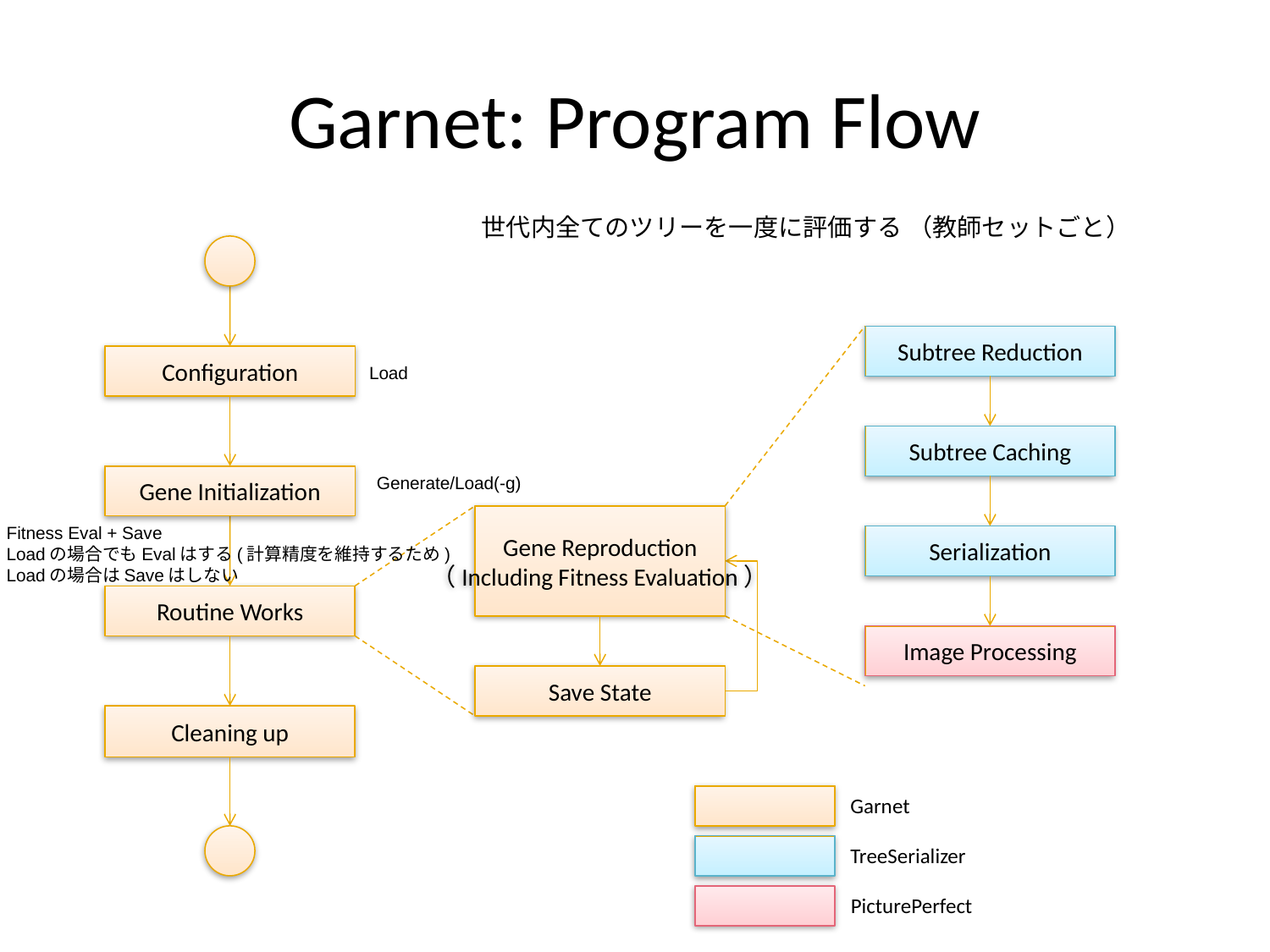

# Garnet: Program Flow
世代内全てのツリーを一度に評価する （教師セットごと）

Subtree Reduction
Configuration
Load
Subtree Caching
Gene Initialization
Generate/Load(-g)
Gene Reproduction
（Including Fitness Evaluation）
Fitness Eval + Save
Loadの場合でもEvalはする(計算精度を維持するため)
Loadの場合はSaveはしない
Serialization
Routine Works
Image Processing
Save State
Cleaning up

Garnet

TreeSerializer

PicturePerfect